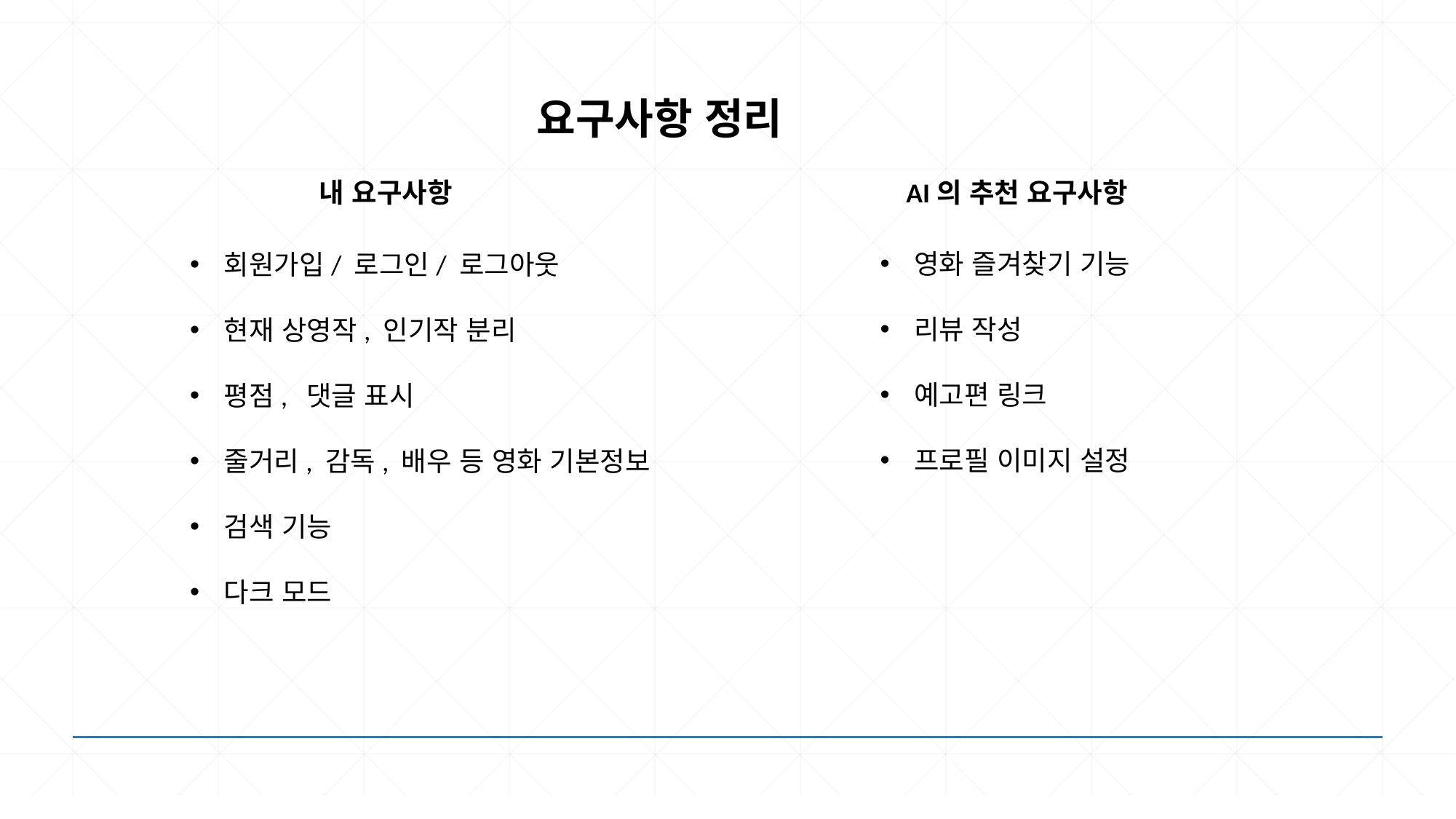

# 요구사항 정리
내 요구사항
회원가입/ 로그인/ 로그아웃

현재 상영작, 인기작 분리

평점,  댓글 표시

줄거리, 감독, 배우 등 영화 기본정보

검색 기능

다크 모드
AI의 추천 요구사항
영화 즐겨찾기 기능

리뷰 작성

예고편 링크

프로필 이미지 설정